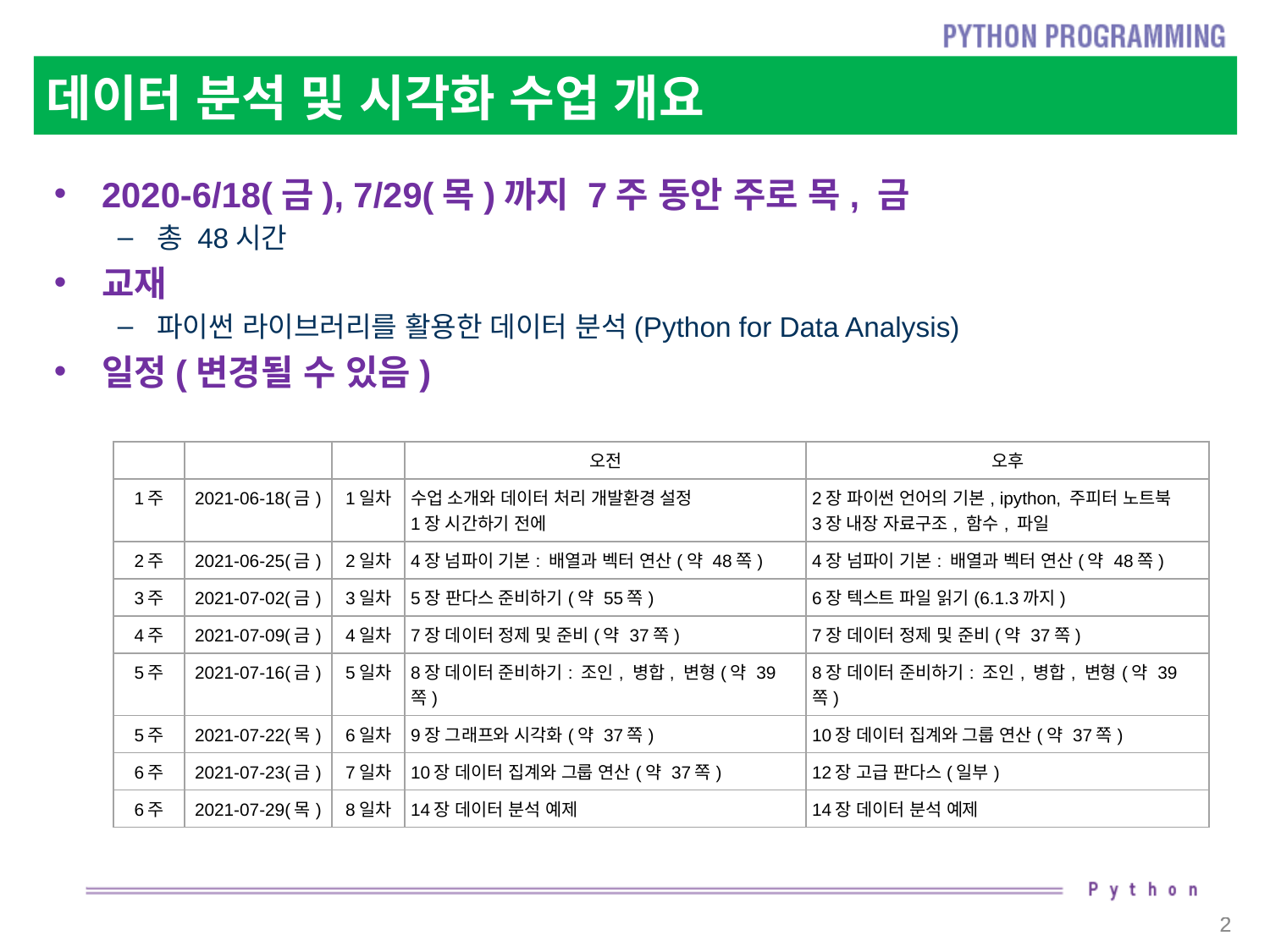

# 데이터 분석 및 시각화 수업 개요
2020-6/18(금), 7/29(목)까지 7주 동안 주로 목, 금
총 48시간
교재
파이썬 라이브러리를 활용한 데이터 분석(Python for Data Analysis)
일정(변경될 수 있음)

|  |  |  | 오전 | 오후 |
| --- | --- | --- | --- | --- |
| 1주 | 2021-06-18(금) | 1일차 | 수업 소개와 데이터 처리 개발환경 설정 1장 시간하기 전에 | 2장 파이썬 언어의 기본, ipython, 주피터 노트북 3장 내장 자료구조, 함수, 파일 |
| 2주 | 2021-06-25(금) | 2일차 | 4장 넘파이 기본: 배열과 벡터 연산(약 48쪽) | 4장 넘파이 기본: 배열과 벡터 연산(약 48쪽) |
| 3주 | 2021-07-02(금) | 3일차 | 5장 판다스 준비하기(약 55쪽) | 6장 텍스트 파일 읽기(6.1.3까지) |
| 4주 | 2021-07-09(금) | 4일차 | 7장 데이터 정제 및 준비(약 37쪽) | 7장 데이터 정제 및 준비(약 37쪽) |
| 5주 | 2021-07-16(금) | 5일차 | 8장 데이터 준비하기: 조인, 병합, 변형(약 39쪽) | 8장 데이터 준비하기: 조인, 병합, 변형(약 39쪽) |
| 5주 | 2021-07-22(목) | 6일차 | 9장 그래프와 시각화(약 37쪽) | 10장 데이터 집계와 그룹 연산(약 37쪽) |
| 6주 | 2021-07-23(금) | 7일차 | 10장 데이터 집계와 그룹 연산(약 37쪽) | 12장 고급 판다스(일부) |
| 6주 | 2021-07-29(목) | 8일차 | 14장 데이터 분석 예제 | 14장 데이터 분석 예제 |
2